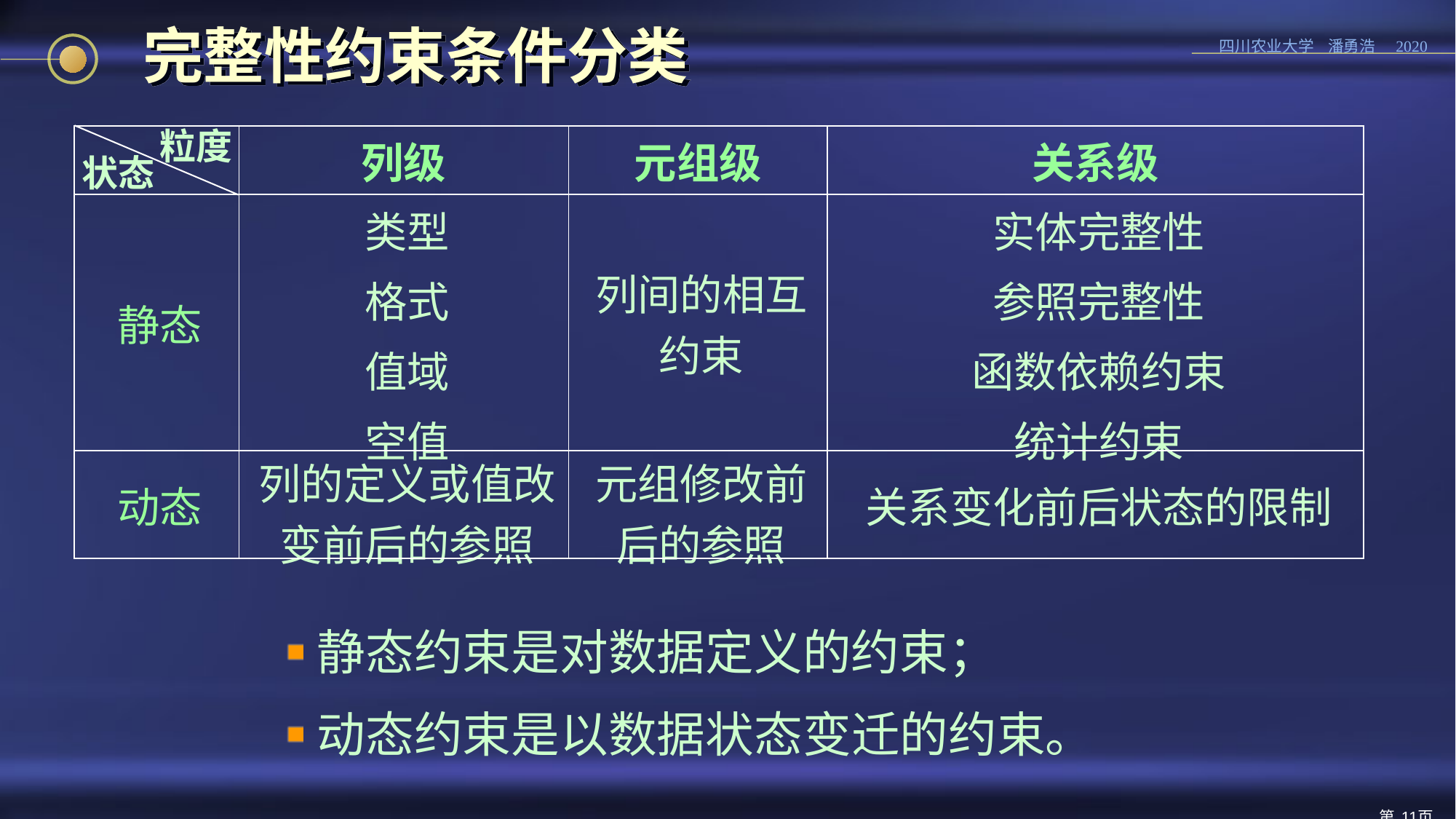

# 完整性约束条件分类
粒度
|  | 列级 | 元组级 | 关系级 |
| --- | --- | --- | --- |
| 静态 | 类型 格式 值域 空值 | 列间的相互约束 | 实体完整性 参照完整性 函数依赖约束 统计约束 |
| 动态 | 列的定义或值改变前后的参照 | 元组修改前后的参照 | 关系变化前后状态的限制 |

状态
静态约束是对数据定义的约束；
动态约束是以数据状态变迁的约束。